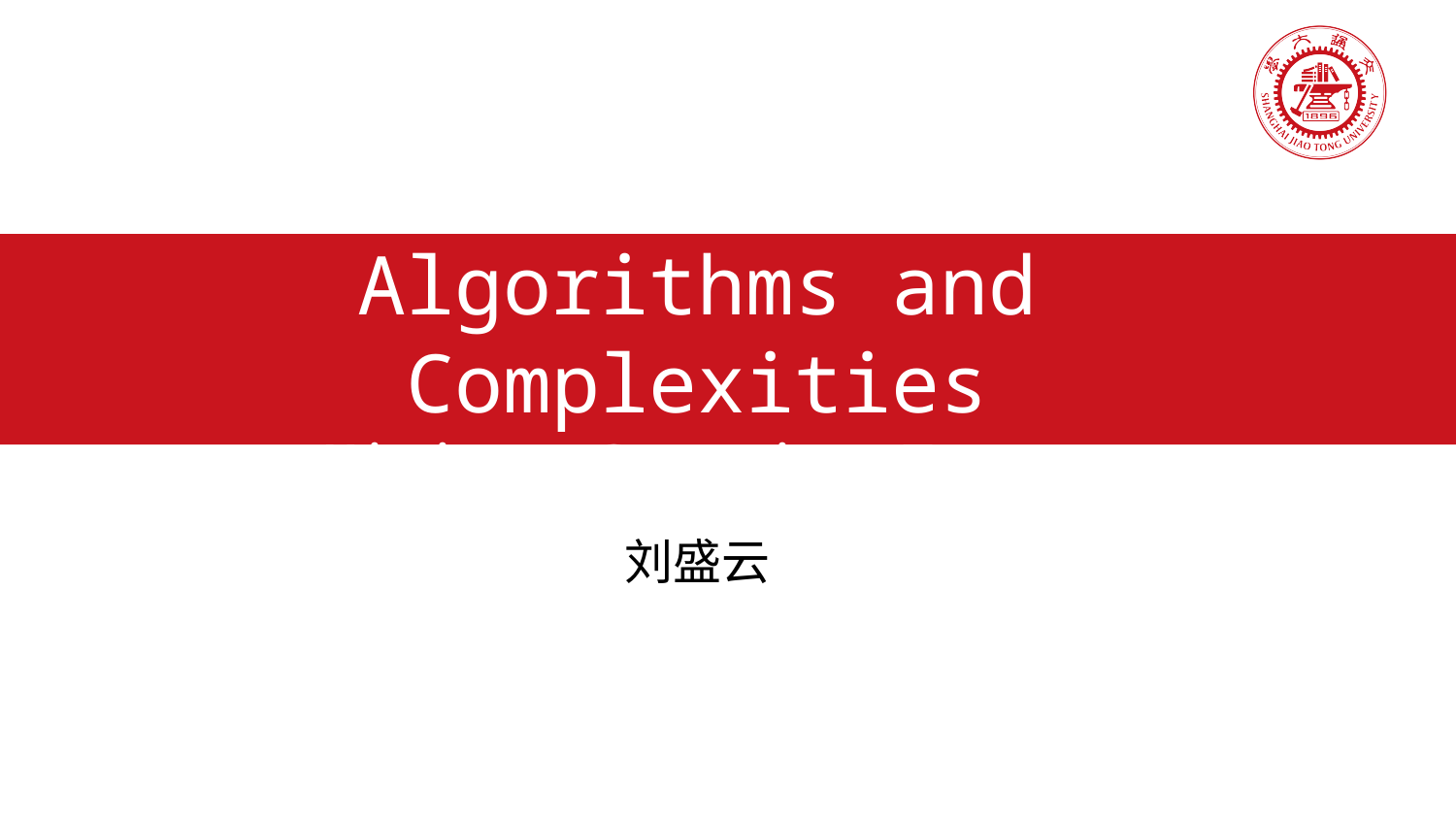

# Algorithms and Complexities Minimum Spanning Trees
刘盛云